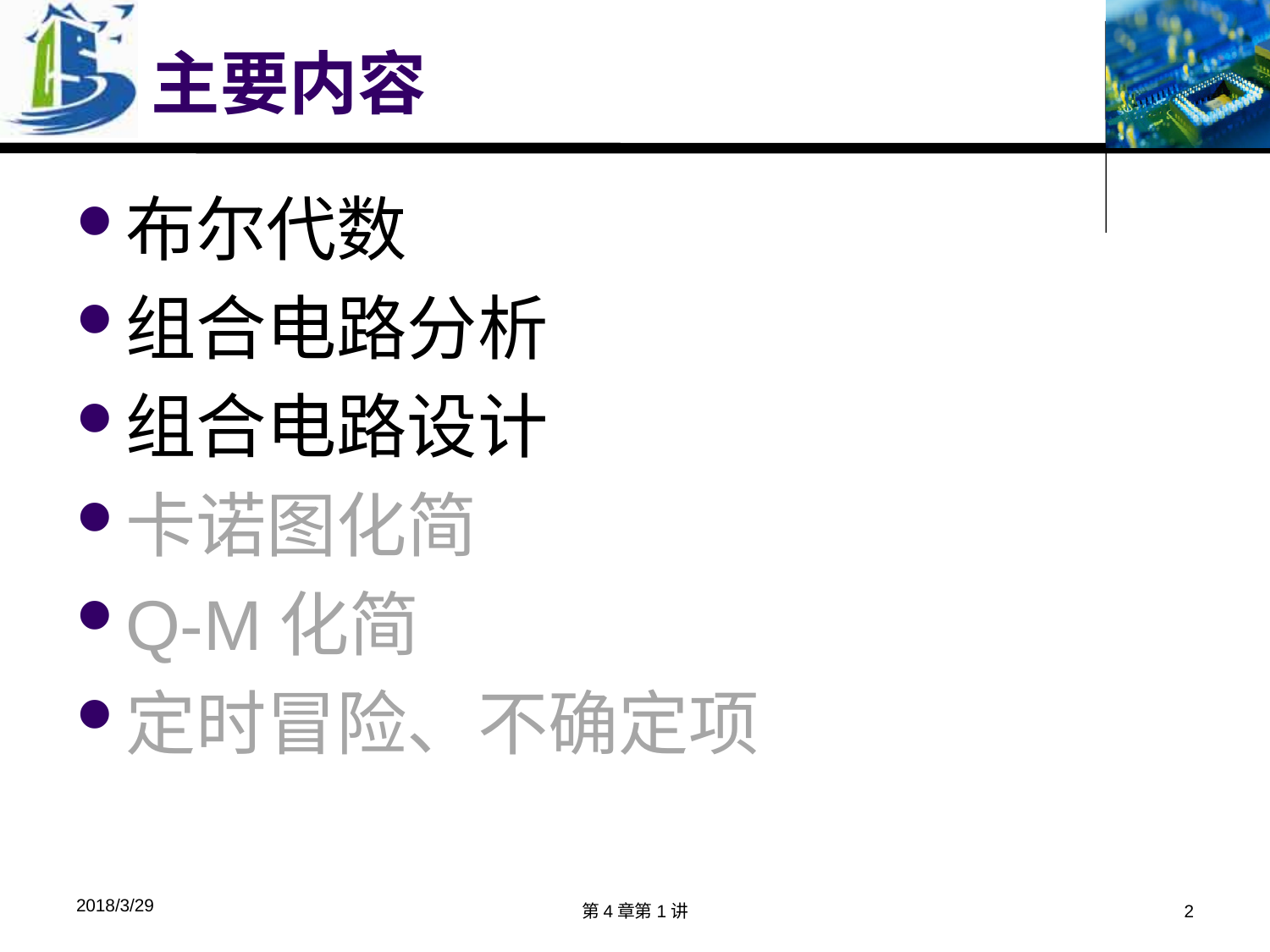

# 主要内容
布尔代数
组合电路分析
组合电路设计
卡诺图化简
Q-M化简
定时冒险、不确定项
2018/3/29
第4章第1讲
2